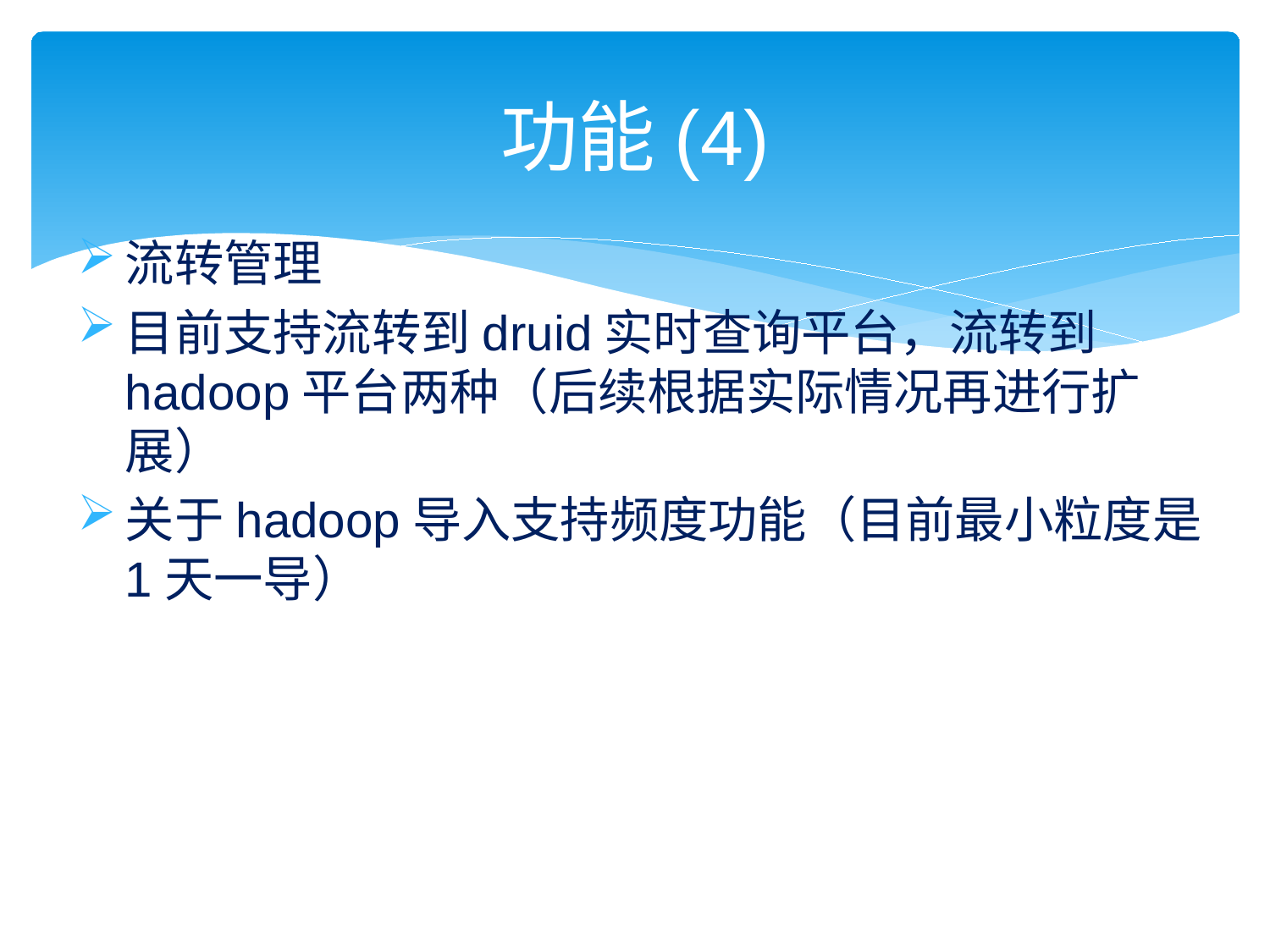

# 功能(4)
流转管理
目前支持流转到druid实时查询平台，流转到hadoop平台两种（后续根据实际情况再进行扩展）
关于hadoop导入支持频度功能（目前最小粒度是1天一导）